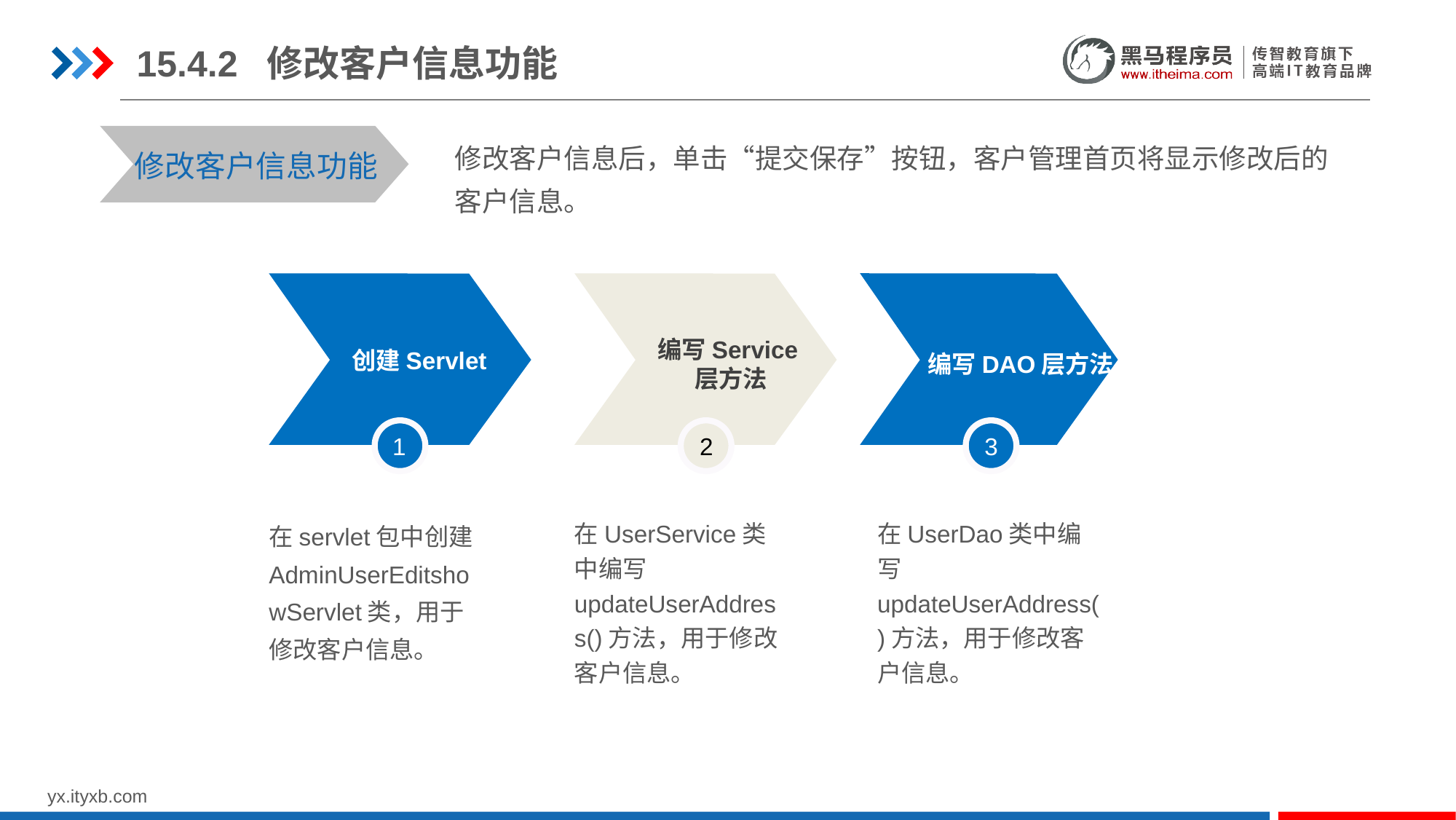

15.4.2  修改客户信息功能

修改客户信息后，单击“提交保存”按钮，客户管理首页将显示修改后的客户信息。
修改客户信息功能

创建Servlet

编写Service层方法

编写DAO层方法

1

2

3
在servlet包中创建AdminUserEditshowServlet类，用于修改客户信息。
在UserService类中编写updateUserAddress()方法，用于修改客户信息。
在UserDao类中编写updateUserAddress()方法，用于修改客户信息。